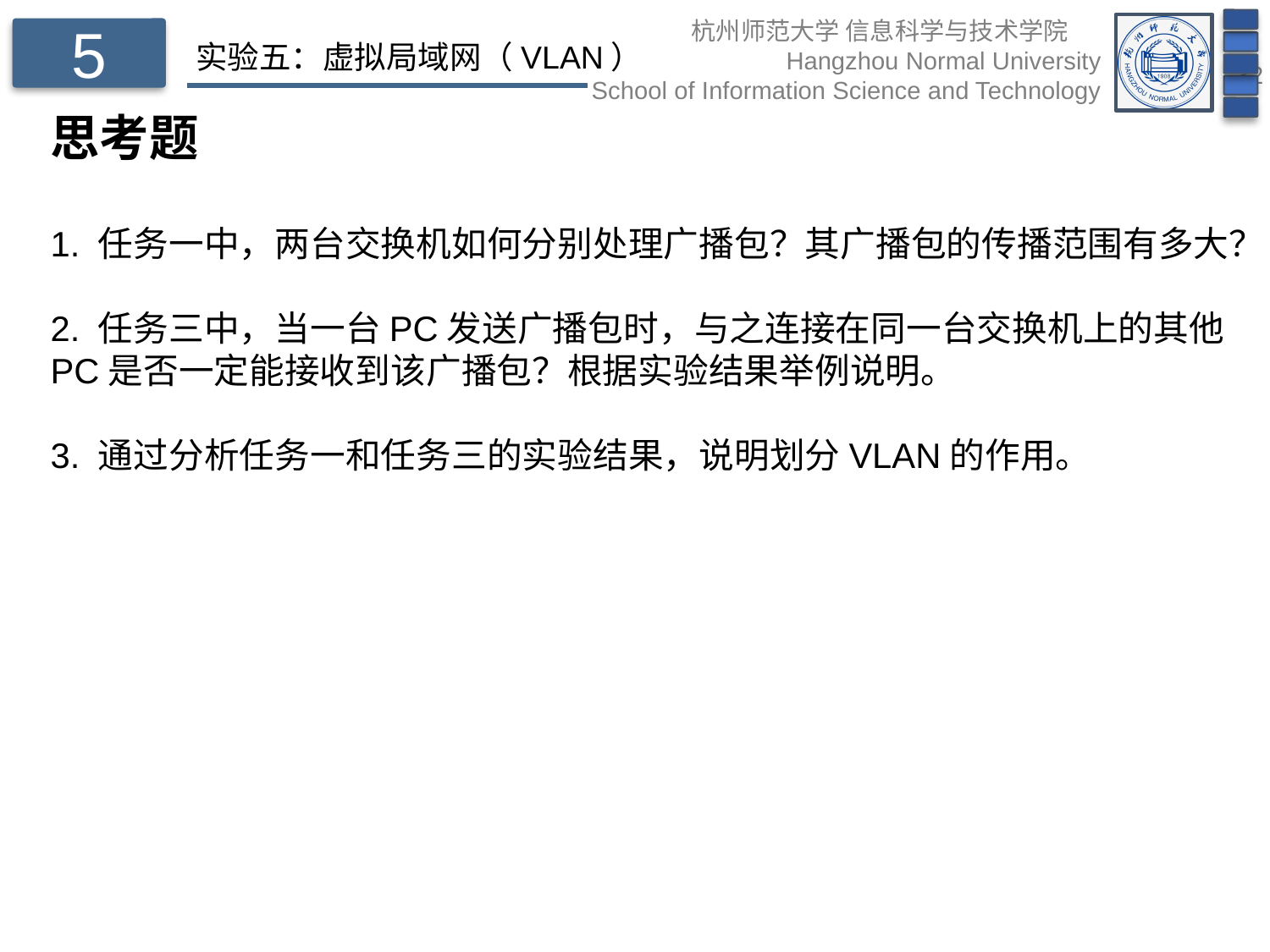

5
实验五：虚拟局域网（VLAN）
思考题

1. 任务一中，两台交换机如何分别处理广播包？其广播包的传播范围有多大？

2. 任务三中，当一台PC发送广播包时，与之连接在同一台交换机上的其他PC是否一定能接收到该广播包？根据实验结果举例说明。

3. 通过分析任务一和任务三的实验结果，说明划分VLAN的作用。